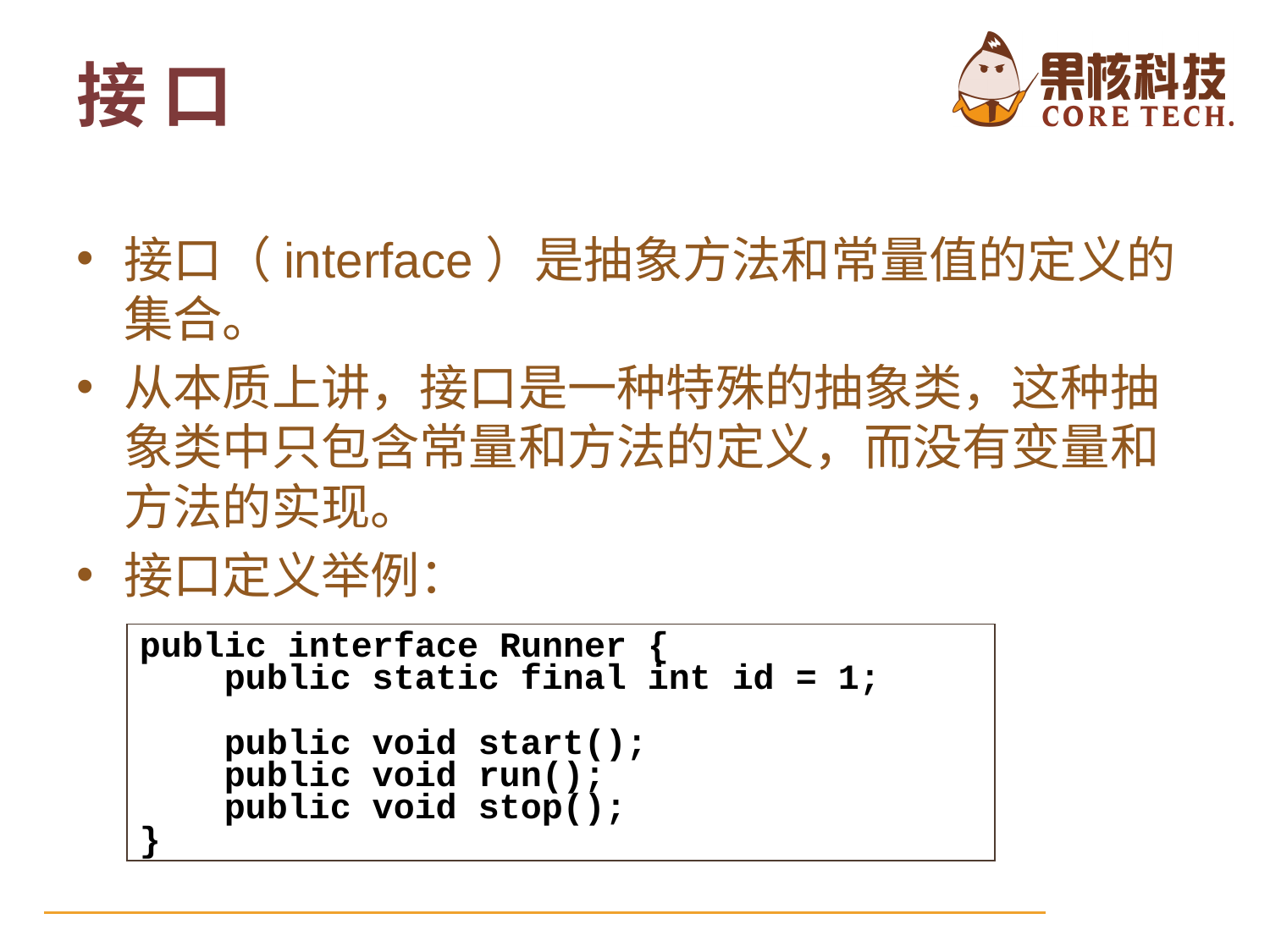

接 口
接口（interface）是抽象方法和常量值的定义的集合。
从本质上讲，接口是一种特殊的抽象类，这种抽象类中只包含常量和方法的定义，而没有变量和方法的实现。
接口定义举例：

public interface Runner {
    public static final int id = 1;

    public void start();
    public void run();
    public void stop();
}